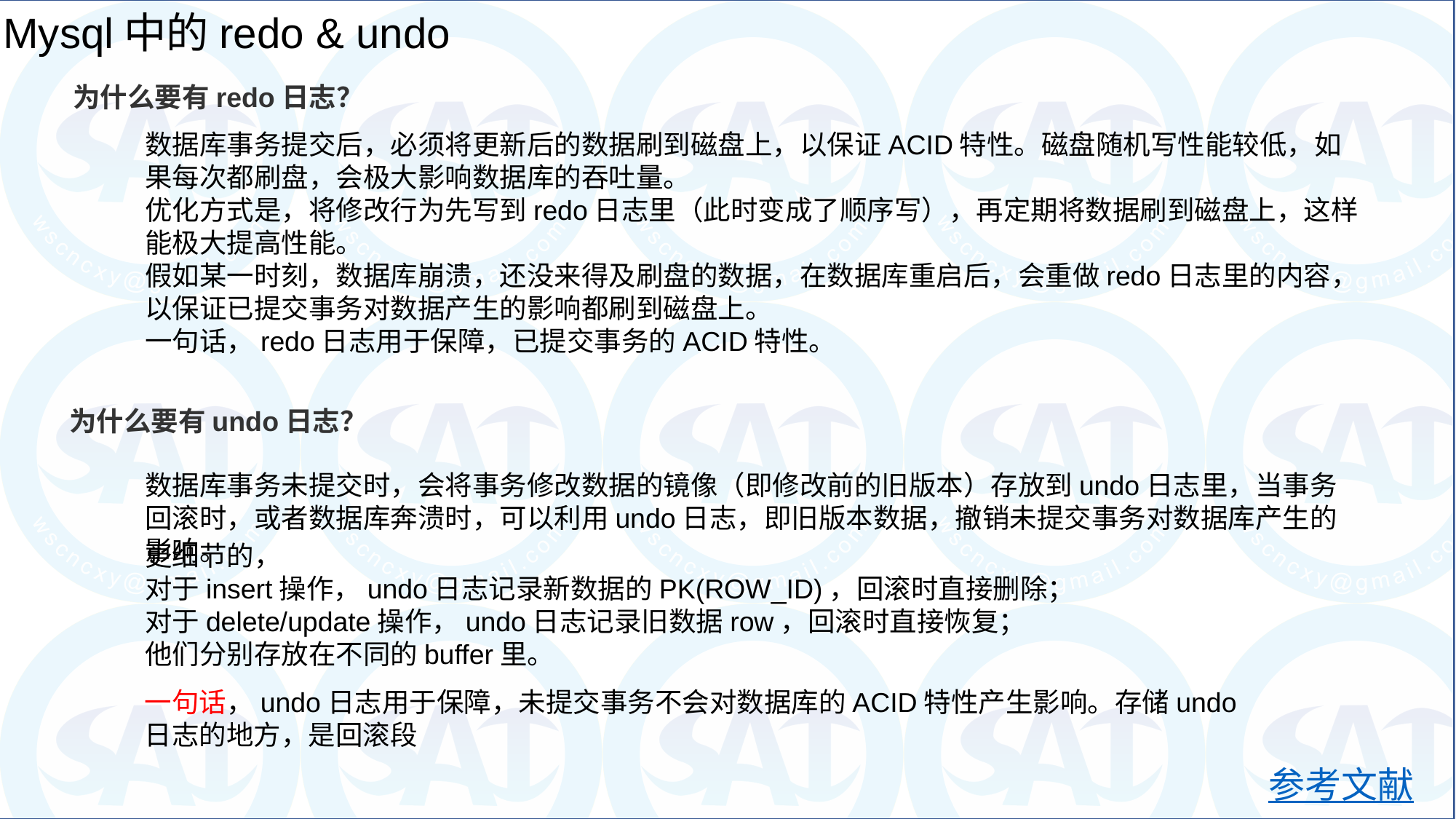

Mysql中的redo & undo
为什么要有redo日志？
数据库事务提交后，必须将更新后的数据刷到磁盘上，以保证ACID特性。磁盘随机写性能较低，如果每次都刷盘，会极大影响数据库的吞吐量。
优化方式是，将修改行为先写到redo日志里（此时变成了顺序写），再定期将数据刷到磁盘上，这样能极大提高性能。
假如某一时刻，数据库崩溃，还没来得及刷盘的数据，在数据库重启后，会重做redo日志里的内容，以保证已提交事务对数据产生的影响都刷到磁盘上。
一句话，redo日志用于保障，已提交事务的ACID特性。
为什么要有undo日志？
数据库事务未提交时，会将事务修改数据的镜像（即修改前的旧版本）存放到undo日志里，当事务回滚时，或者数据库奔溃时，可以利用undo日志，即旧版本数据，撤销未提交事务对数据库产生的影响。
更细节的，
对于insert操作，undo日志记录新数据的PK(ROW_ID)，回滚时直接删除；
对于delete/update操作，undo日志记录旧数据row，回滚时直接恢复；
他们分别存放在不同的buffer里。
一句话，undo日志用于保障，未提交事务不会对数据库的ACID特性产生影响。存储undo日志的地方，是回滚段
参考文献